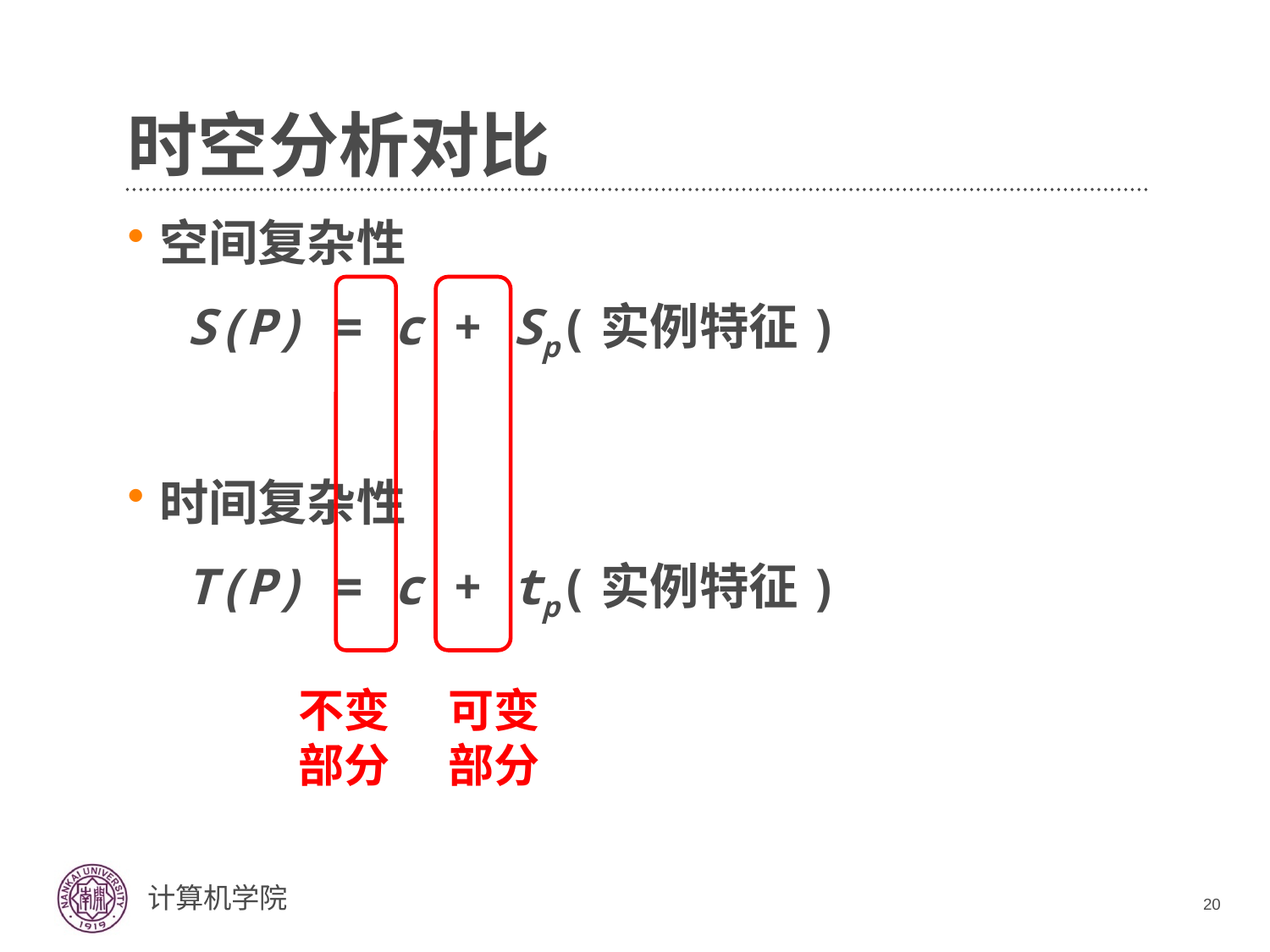

# 时空分析对比
空间复杂性
  S(P) = c + Sp(实例特征)

时间复杂性
  T(P) = c + tp(实例特征)

不变
部分
可变
部分
20